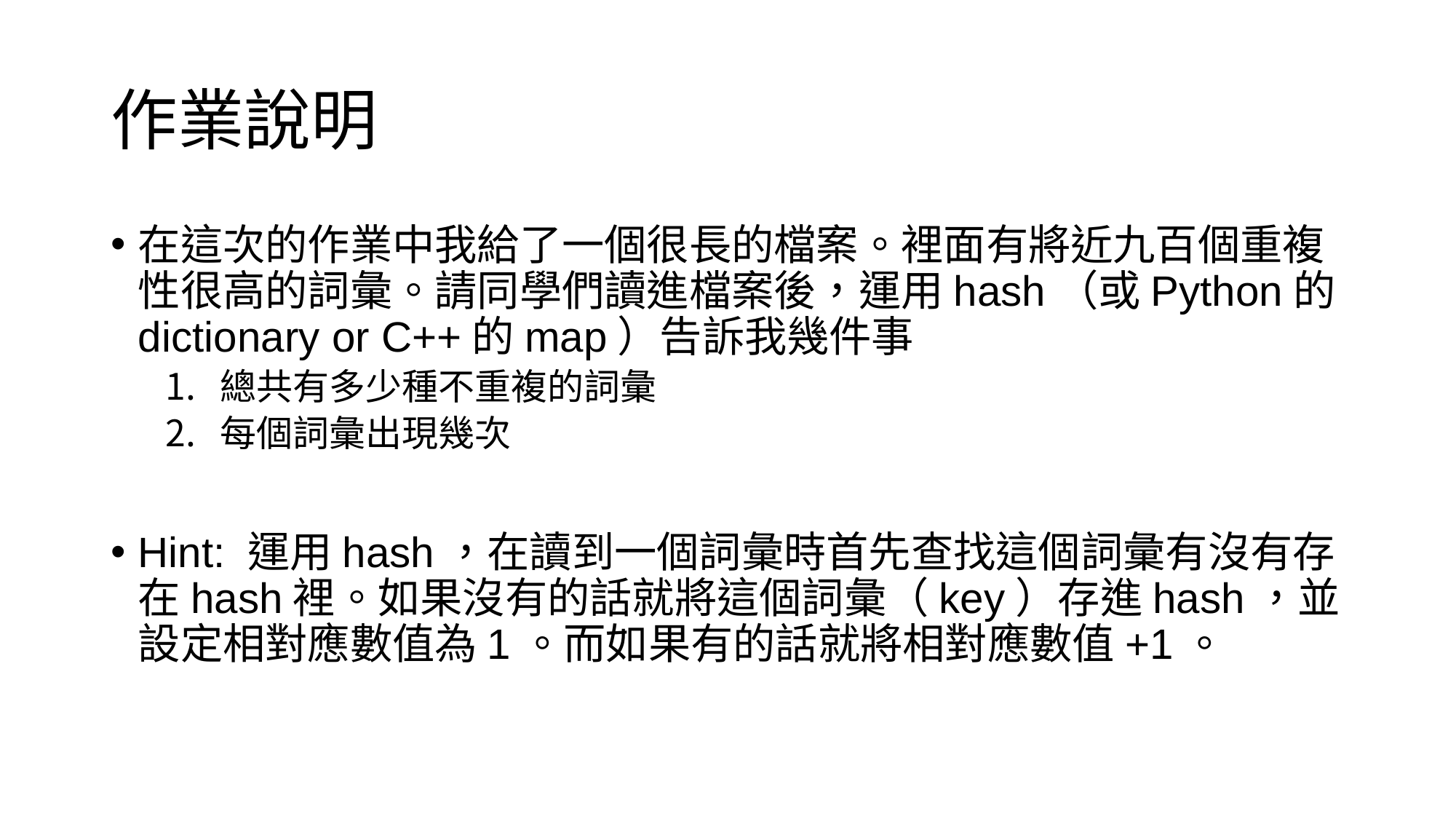

# 作業說明
在這次的作業中我給了一個很長的檔案。裡面有將近九百個重複性很高的詞彙。請同學們讀進檔案後，運用hash（或Python的dictionary or C++的map）告訴我幾件事
總共有多少種不重複的詞彙
每個詞彙出現幾次

Hint: 運用hash，在讀到一個詞彙時首先查找這個詞彙有沒有存在hash裡。如果沒有的話就將這個詞彙（key）存進hash，並設定相對應數值為1。而如果有的話就將相對應數值+1。